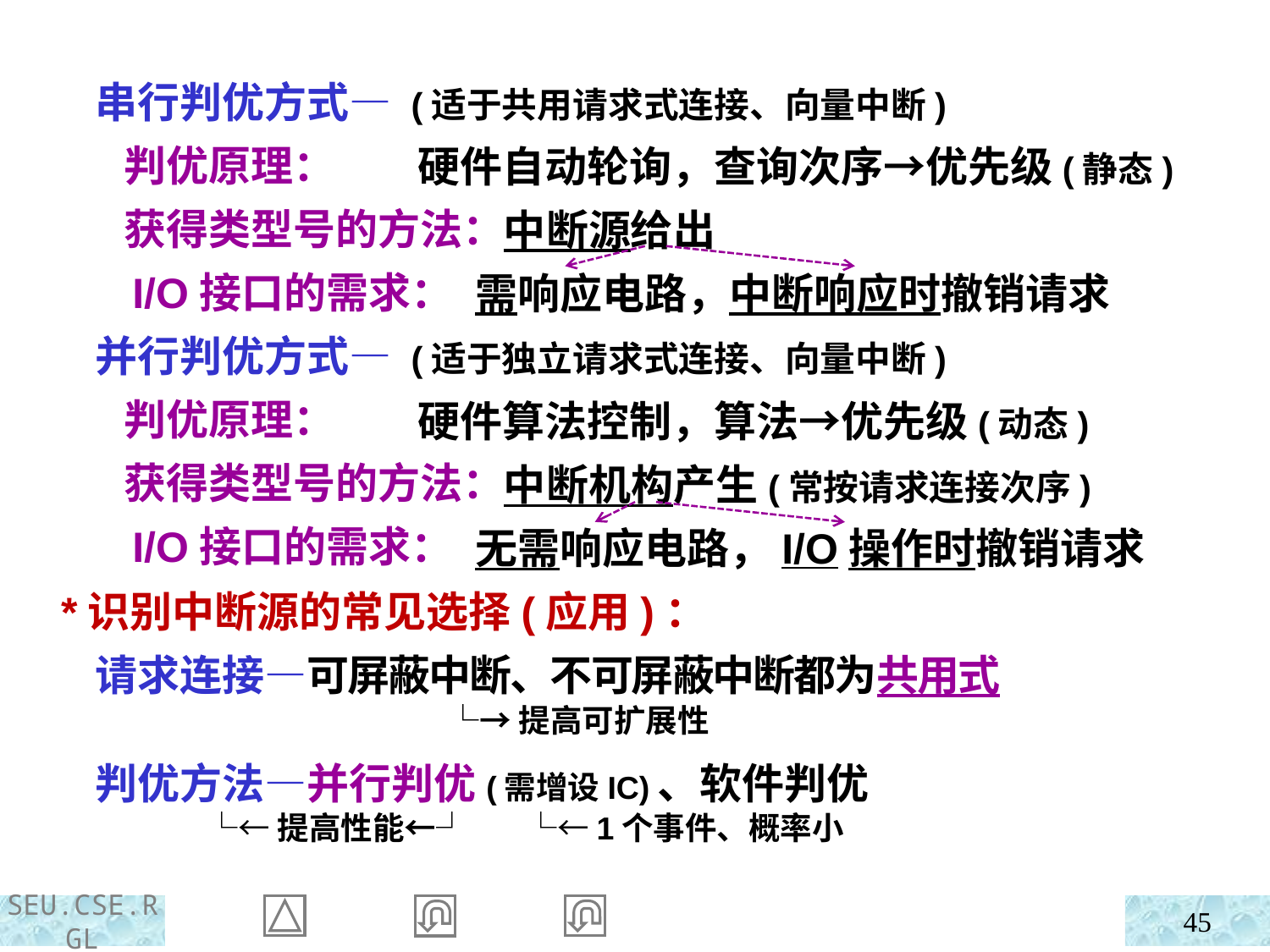

串行判优方式— (适于共用请求式连接、向量中断)
        判优原理：
        获得类型号的方法：
        I/O接口的需求：
     并行判优方式— (适于独立请求式连接、向量中断)
        判优原理：
        获得类型号的方法：
        I/O接口的需求：
硬件自动轮询，查询次序→优先级(静态)
        中断源给出
     需响应电路，中断响应时撤销请求
硬件算法控制，算法→优先级(动态)
        中断机构产生(常按请求连接次序)
     无需响应电路，I/O操作时撤销请求
  *识别中断源的常见选择(应用)：
     请求连接—可屏蔽中断、不可屏蔽中断都为共用式
                                                         └→提高可扩展性
     判优方法—并行判优(需增设IC)、软件判优
                     └←提高性能←┘        └←1个事件、概率小

45